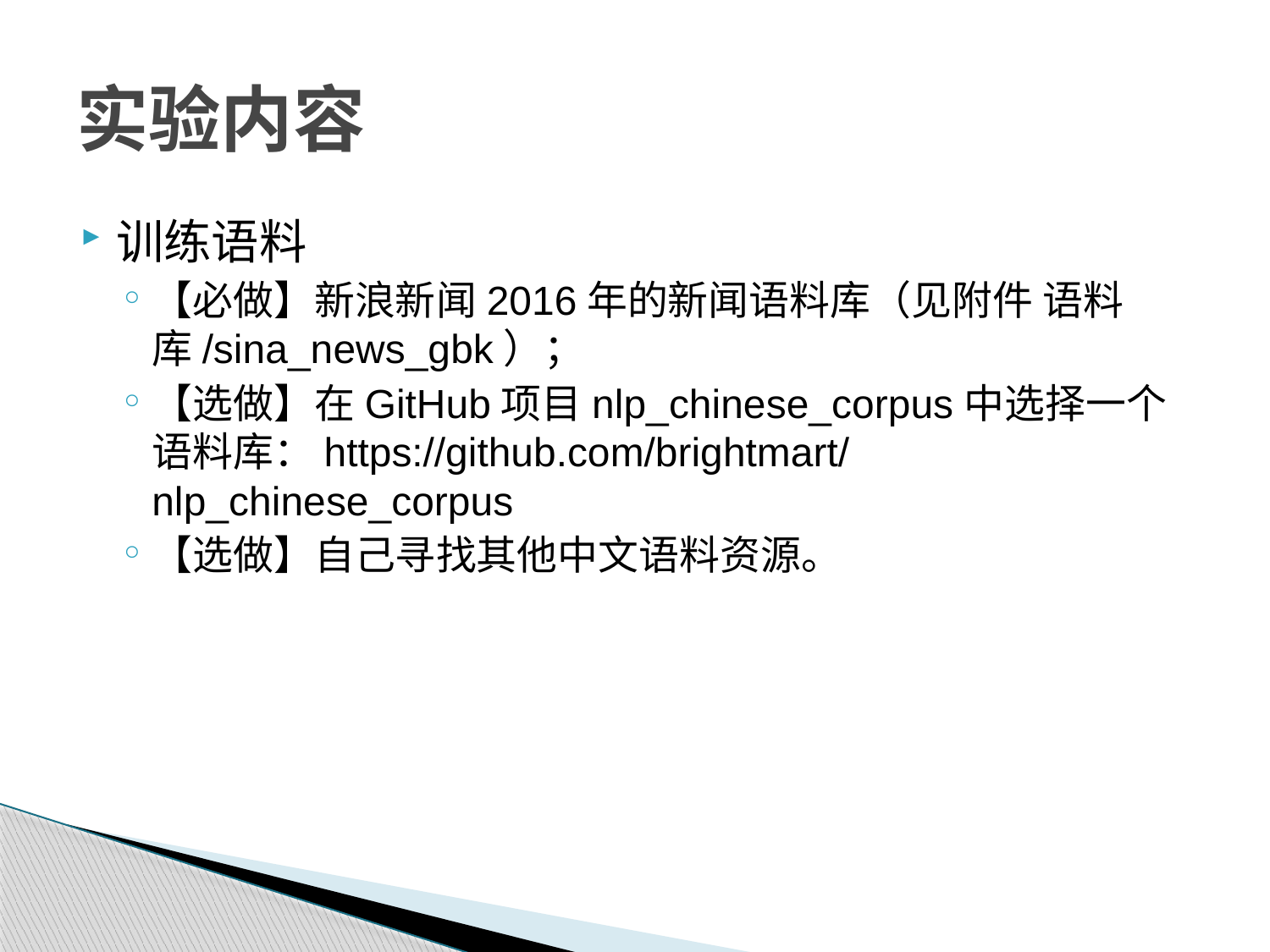

# 实验内容
训练语料
【必做】新浪新闻2016年的新闻语料库（见附件 语料库/sina_news_gbk）；
【选做】在GitHub项目nlp_chinese_corpus中选择一个语料库：https://github.com/brightmart/nlp_chinese_corpus
【选做】自己寻找其他中文语料资源。